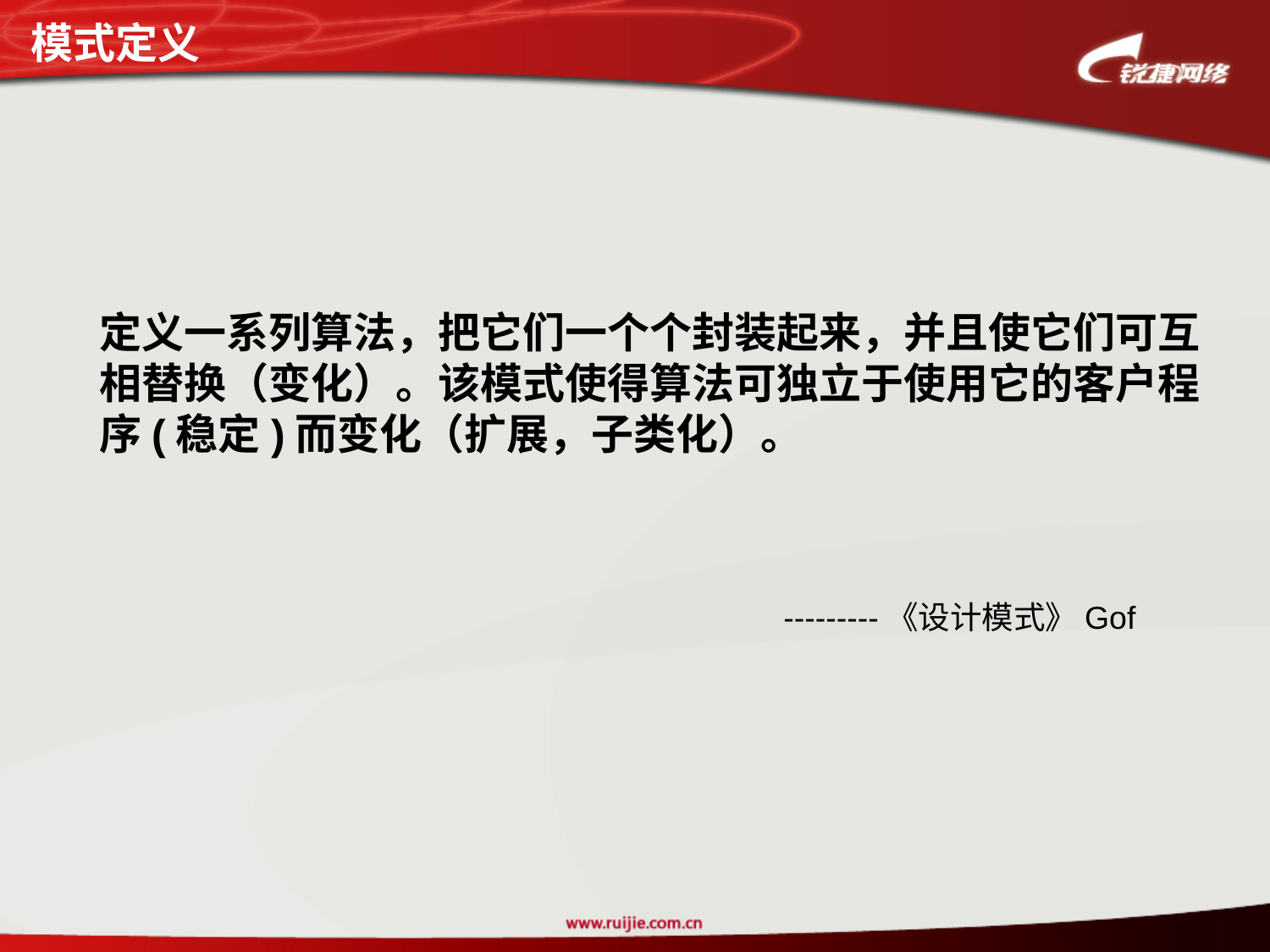

模式定义
定义一系列算法，把它们一个个封装起来，并且使它们可互
相替换（变化）。该模式使得算法可独立于使用它的客户程
序(稳定)而变化（扩展，子类化）。
---------《设计模式》Gof
2